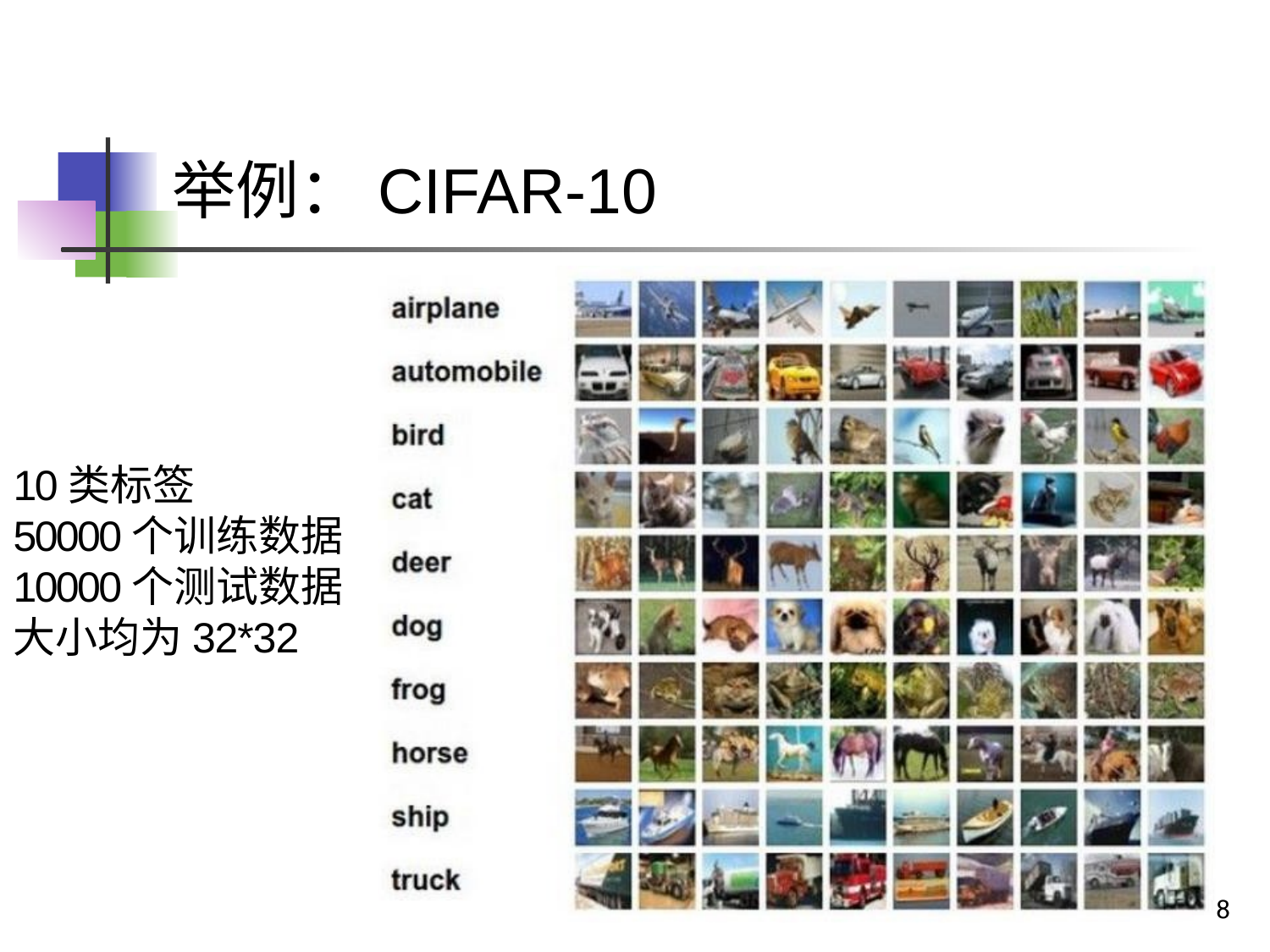

# 举例：CIFAR-10

10类标签
50000个训练数据
10000个测试数据 大小均为32*32
8